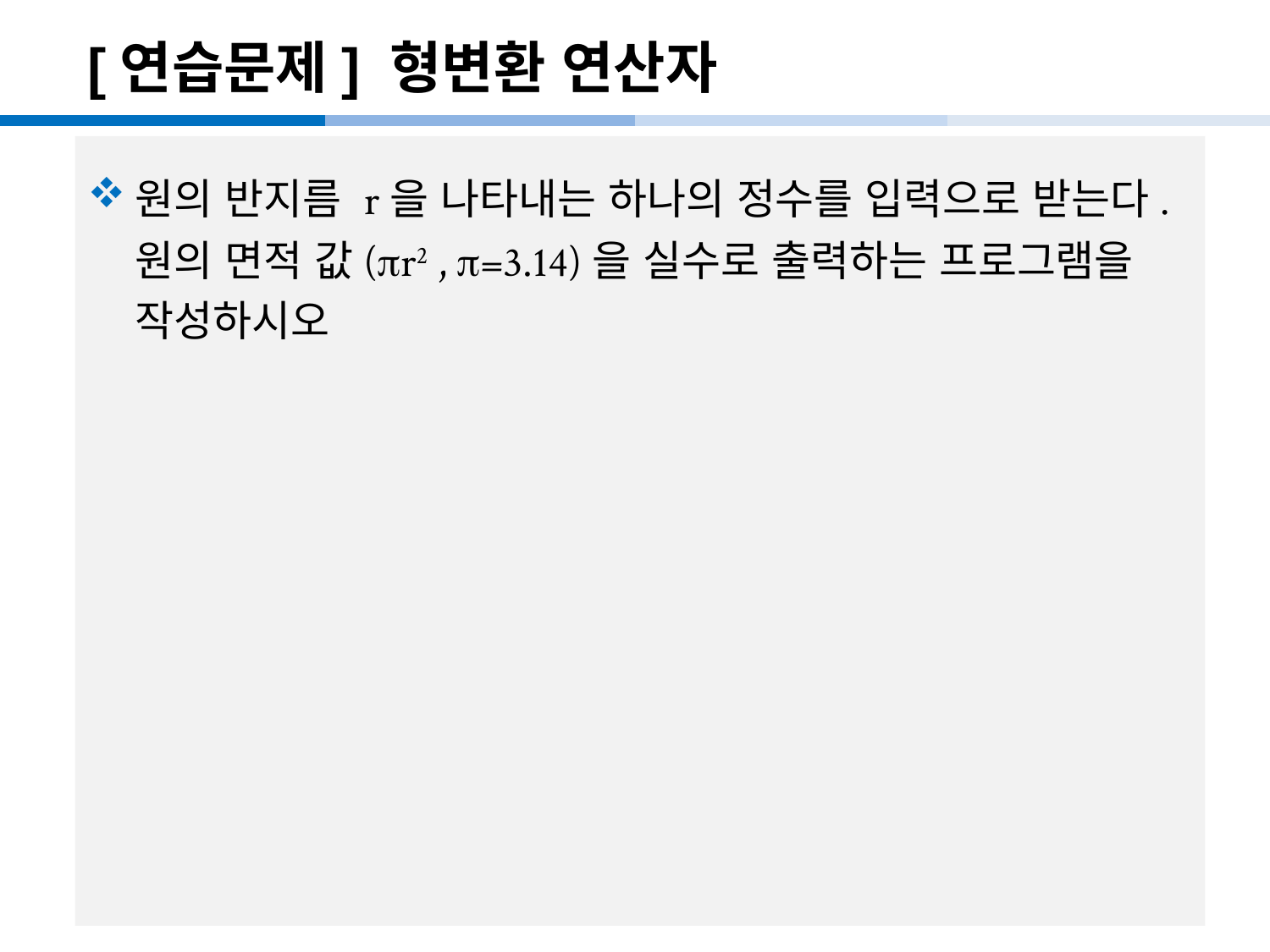

# [연습문제] 형변환 연산자
원의 반지름 r을 나타내는 하나의 정수를 입력으로 받는다. 원의 면적 값(πr2 , π=3.14)을 실수로 출력하는 프로그램을 작성하시오